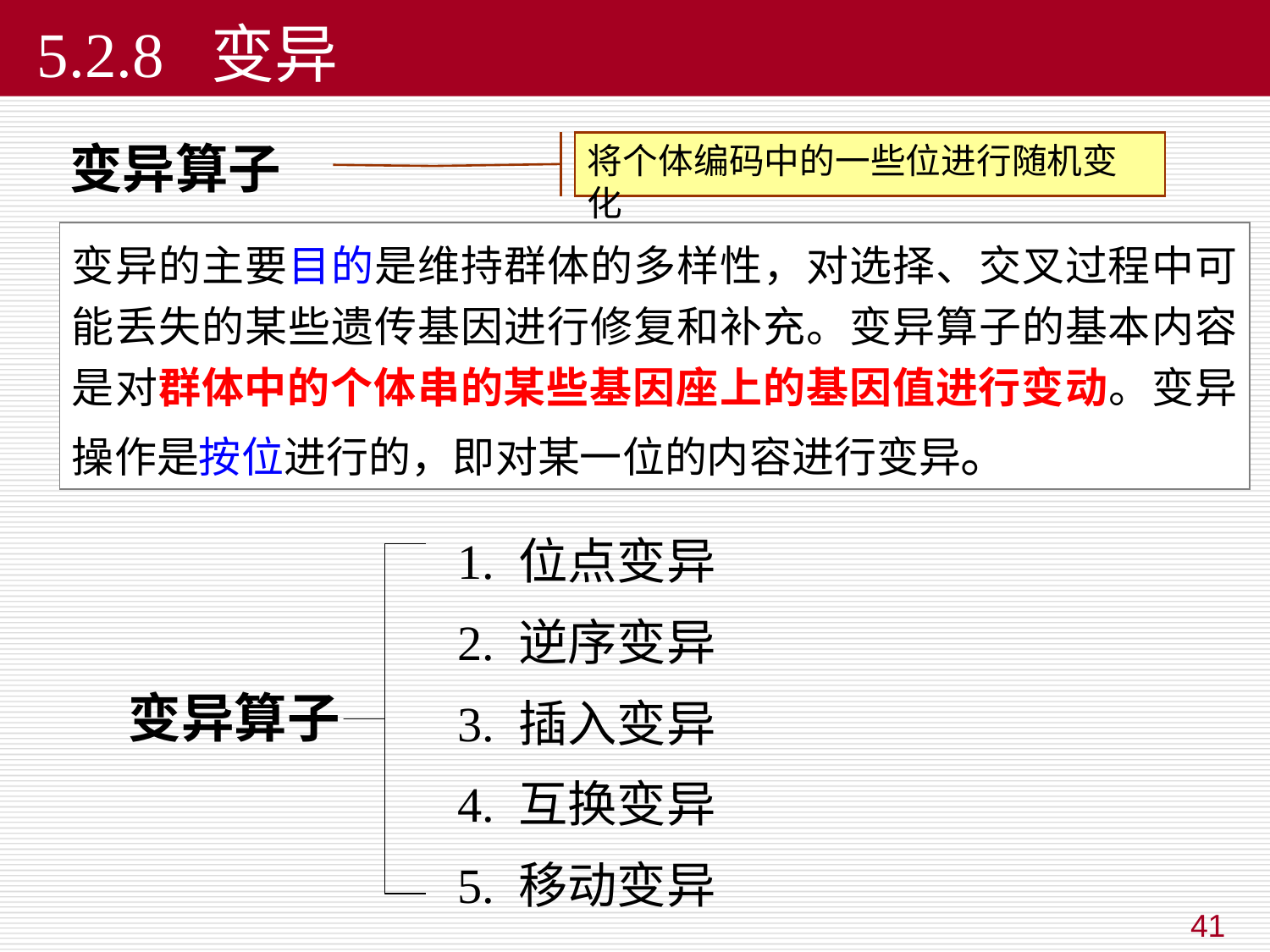

# 5.2.8  变异
 变异算子

将个体编码中的一些位进行随机变化
变异的主要目的是维持群体的多样性，对选择、交叉过程中可能丢失的某些遗传基因进行修复和补充。变异算子的基本内容是对群体中的个体串的某些基因座上的基因值进行变动。变异操作是按位进行的，即对某一位的内容进行变异。
1. 位点变异
2. 逆序变异
3. 插入变异
4. 互换变异
5. 移动变异

 变异算子
41